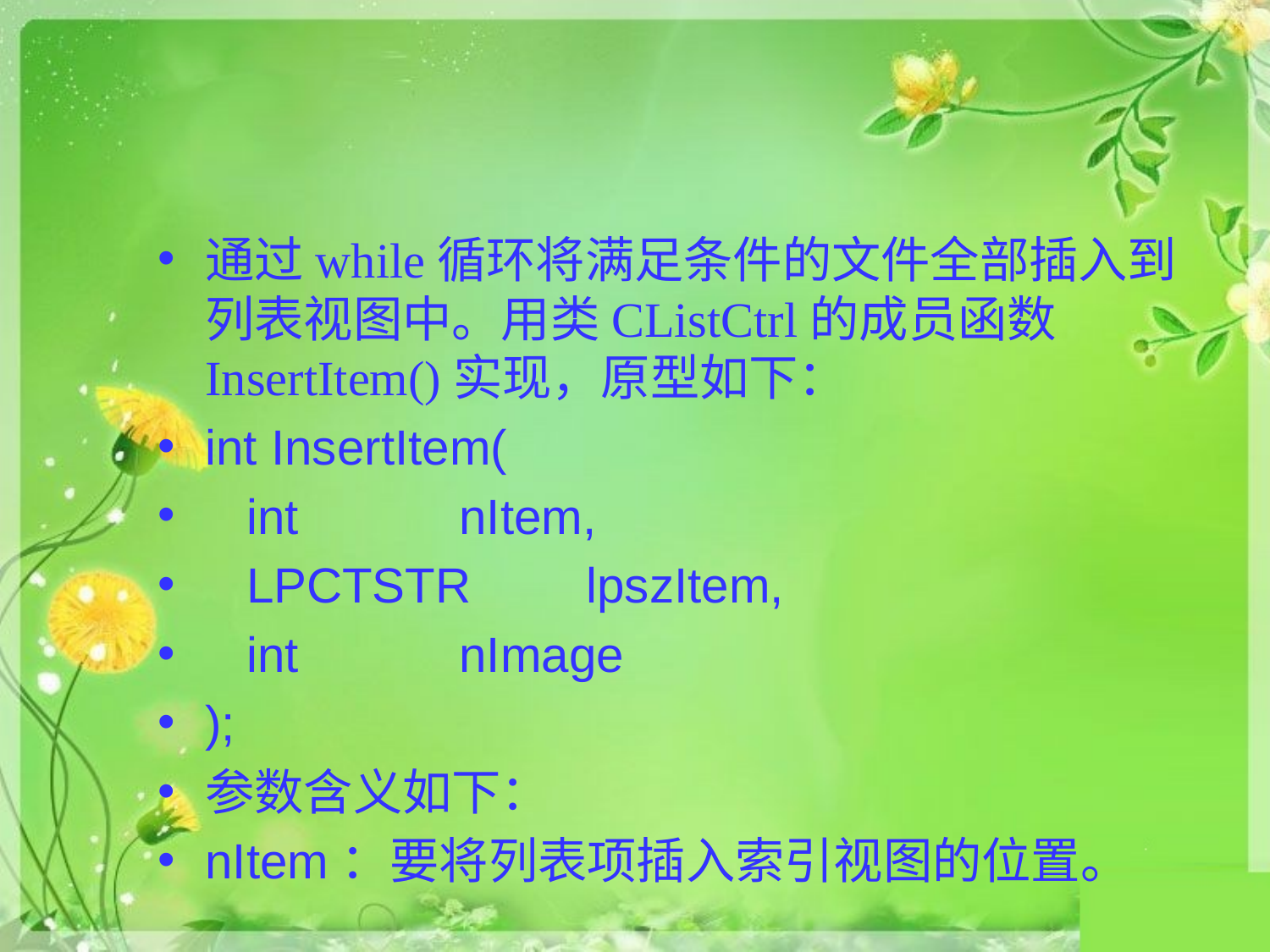

#
通过while循环将满足条件的文件全部插入到列表视图中。用类CListCtrl的成员函数InsertItem()实现，原型如下：
int InsertItem(
   int 		nItem,
   LPCTSTR 	lpszItem,
   int 		nImage
);
参数含义如下：
nItem：要将列表项插入索引视图的位置。